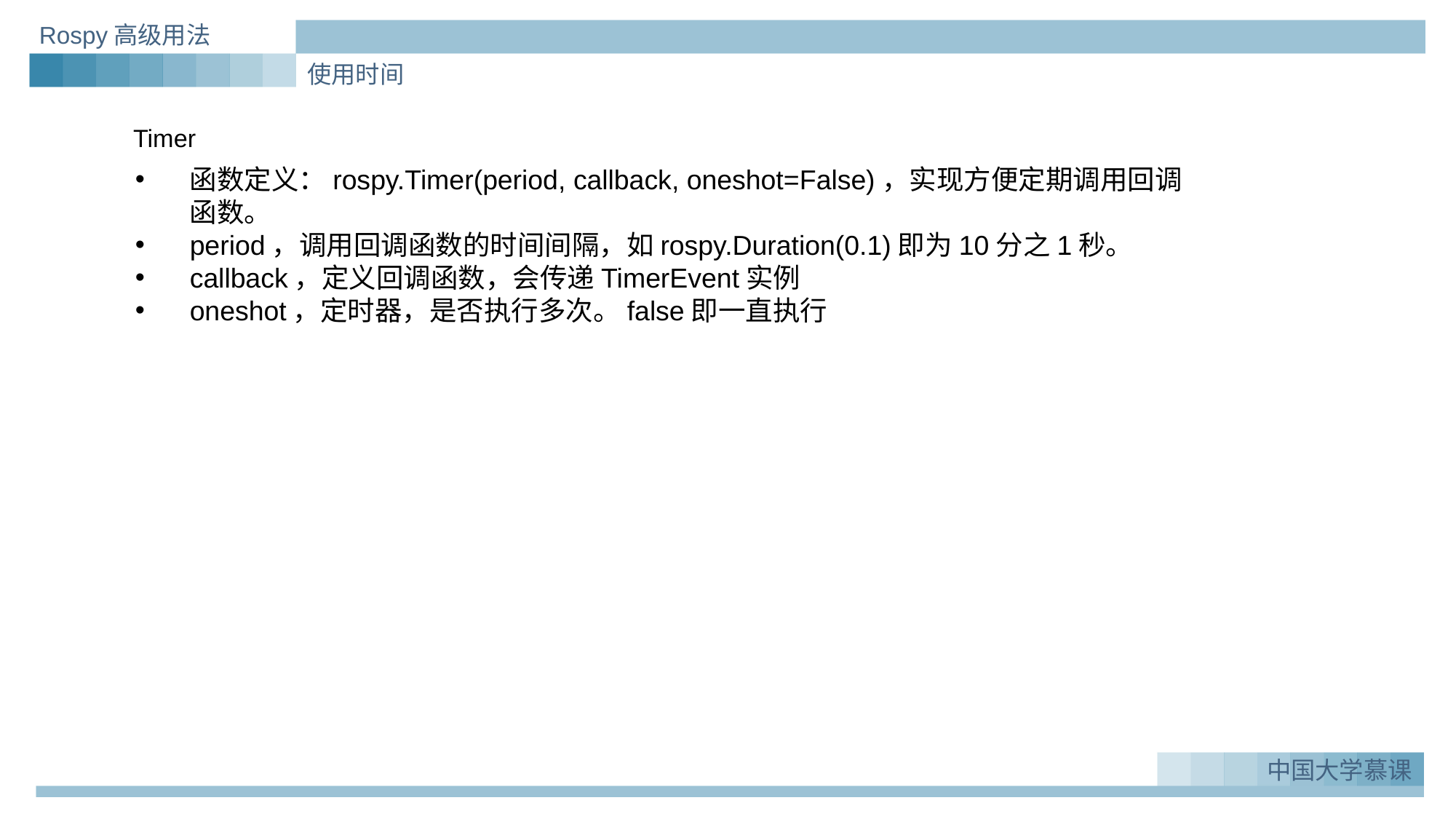

Rospy高级用法
使用时间
Timer
函数定义：rospy.Timer(period, callback, oneshot=False)，实现方便定期调用回调函数。
period，调用回调函数的时间间隔，如rospy.Duration(0.1)即为10分之1秒。
callback，定义回调函数，会传递TimerEvent实例
oneshot，定时器，是否执行多次。false即一直执行

中国大学慕课